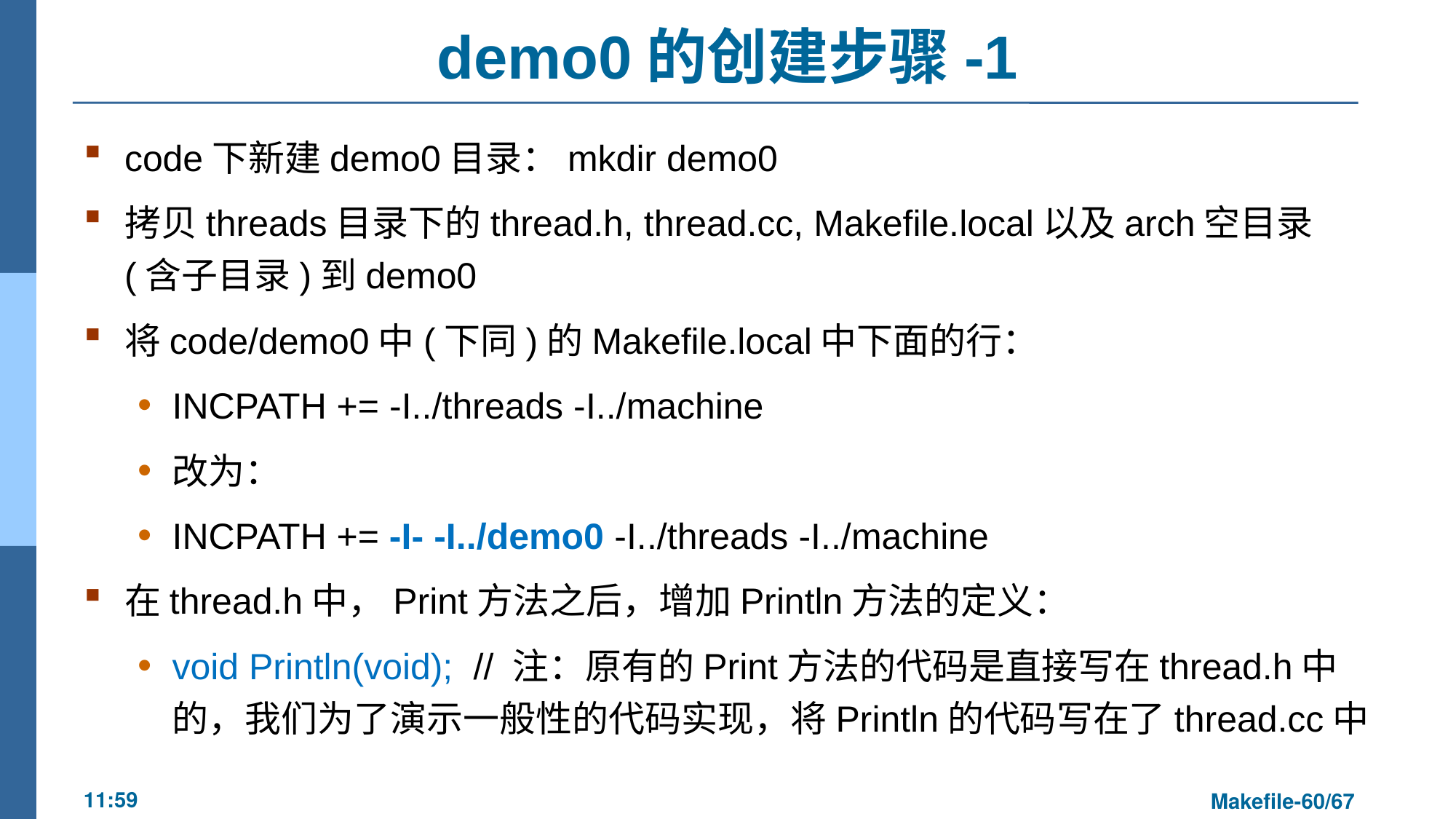

# demo0的创建步骤-1
code下新建demo0目录：mkdir demo0
拷贝threads目录下的thread.h, thread.cc, Makefile.local以及arch空目录(含子目录)到demo0
将code/demo0中(下同)的Makefile.local中下面的行：
INCPATH += -I../threads -I../machine
改为：
INCPATH += -I- -I../demo0 -I../threads -I../machine
在thread.h中，Print方法之后，增加Println方法的定义：
void Println(void);  // 注：原有的Print方法的代码是直接写在thread.h中的，我们为了演示一般性的代码实现，将Println的代码写在了thread.cc中